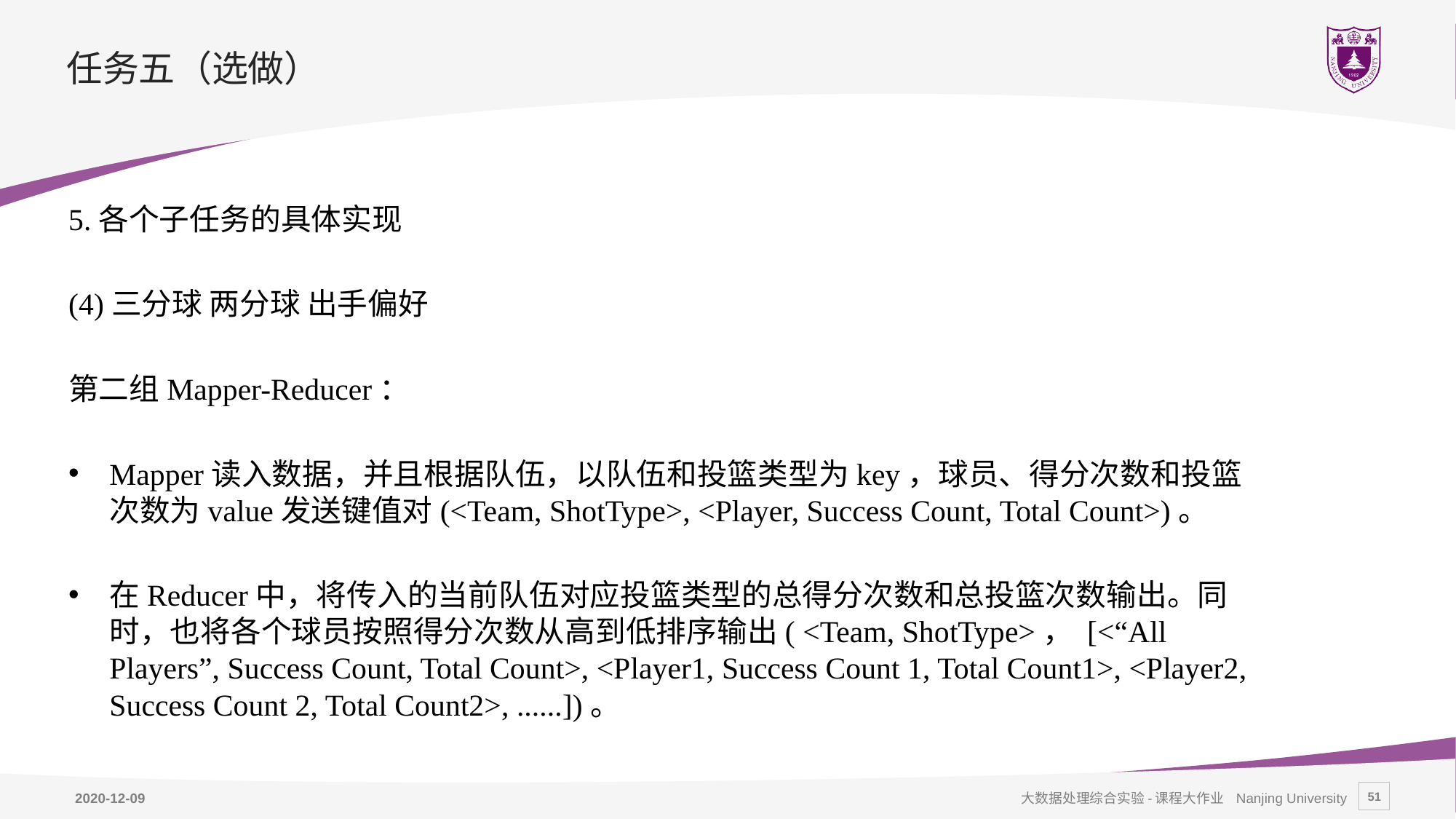

# 任务五（选做）
5.各个子任务的具体实现

(4)三分球 两分球 出手偏好

第二组Mapper-Reducer：

Mapper读入数据，并且根据队伍，以队伍和投篮类型为key，球员、得分次数和投篮次数为value发送键值对(<Team, ShotType>, <Player, Success Count, Total Count>)。

在Reducer中，将传入的当前队伍对应投篮类型的总得分次数和总投篮次数输出。同时，也将各个球员按照得分次数从高到低排序输出( <Team, ShotType>， [<“All Players”, Success Count, Total Count>, <Player1, Success Count 1, Total Count1>, <Player2, Success Count 2, Total Count2>, ......])。